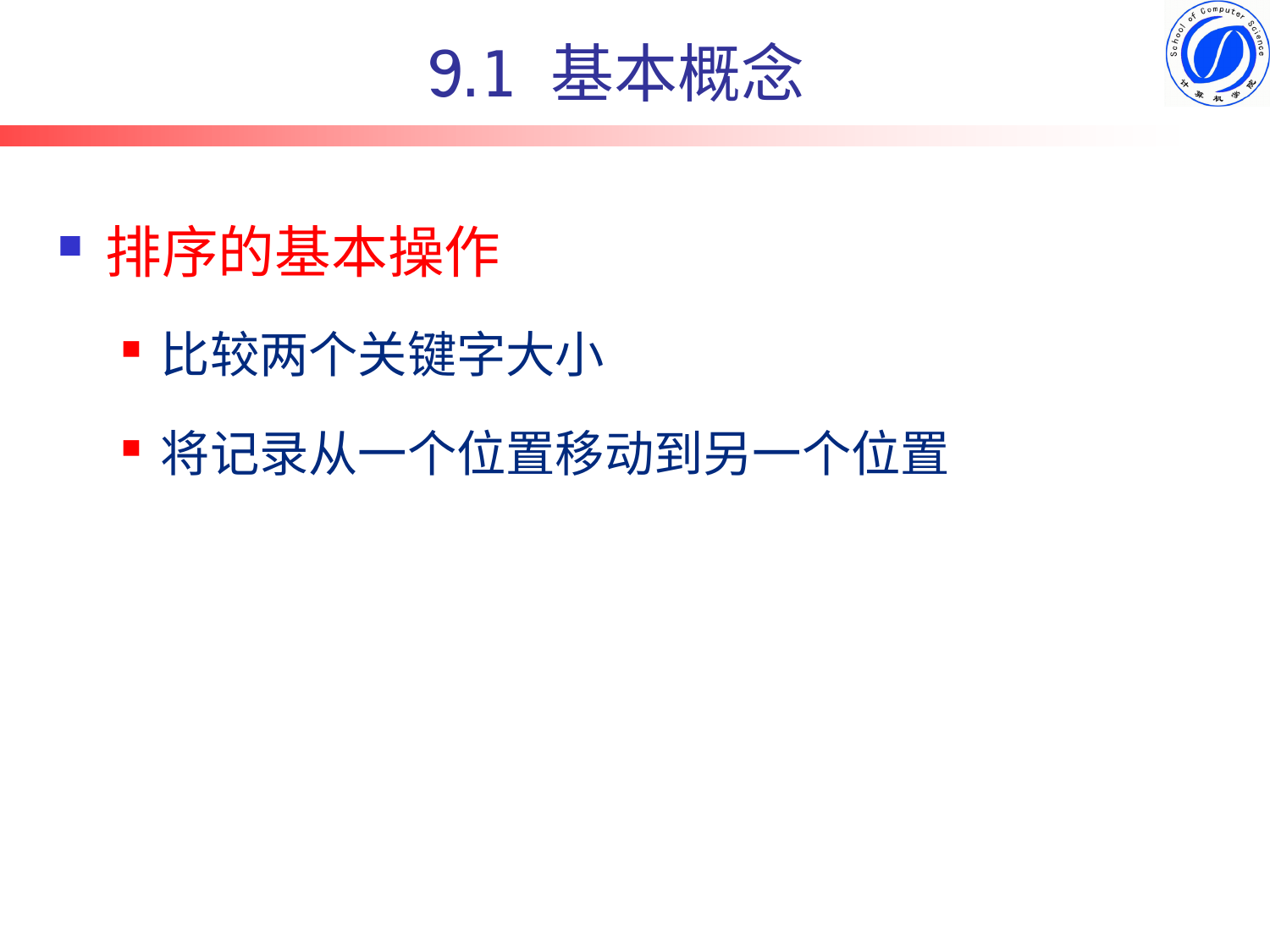

# 9.1 基本概念
排序的基本操作
比较两个关键字大小
将记录从一个位置移动到另一个位置